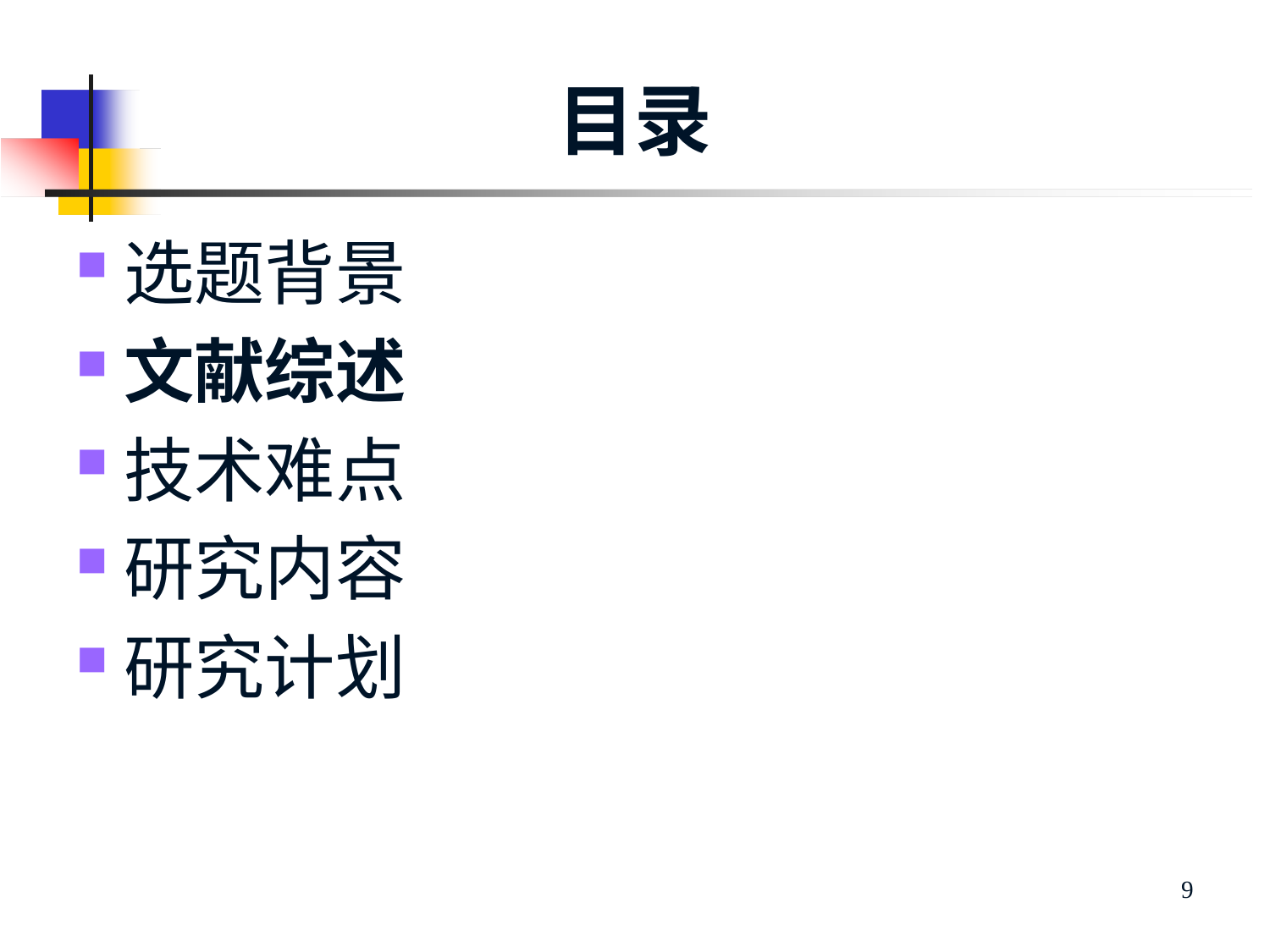

# 目录
选题背景
文献综述
技术难点
研究内容
研究计划
9